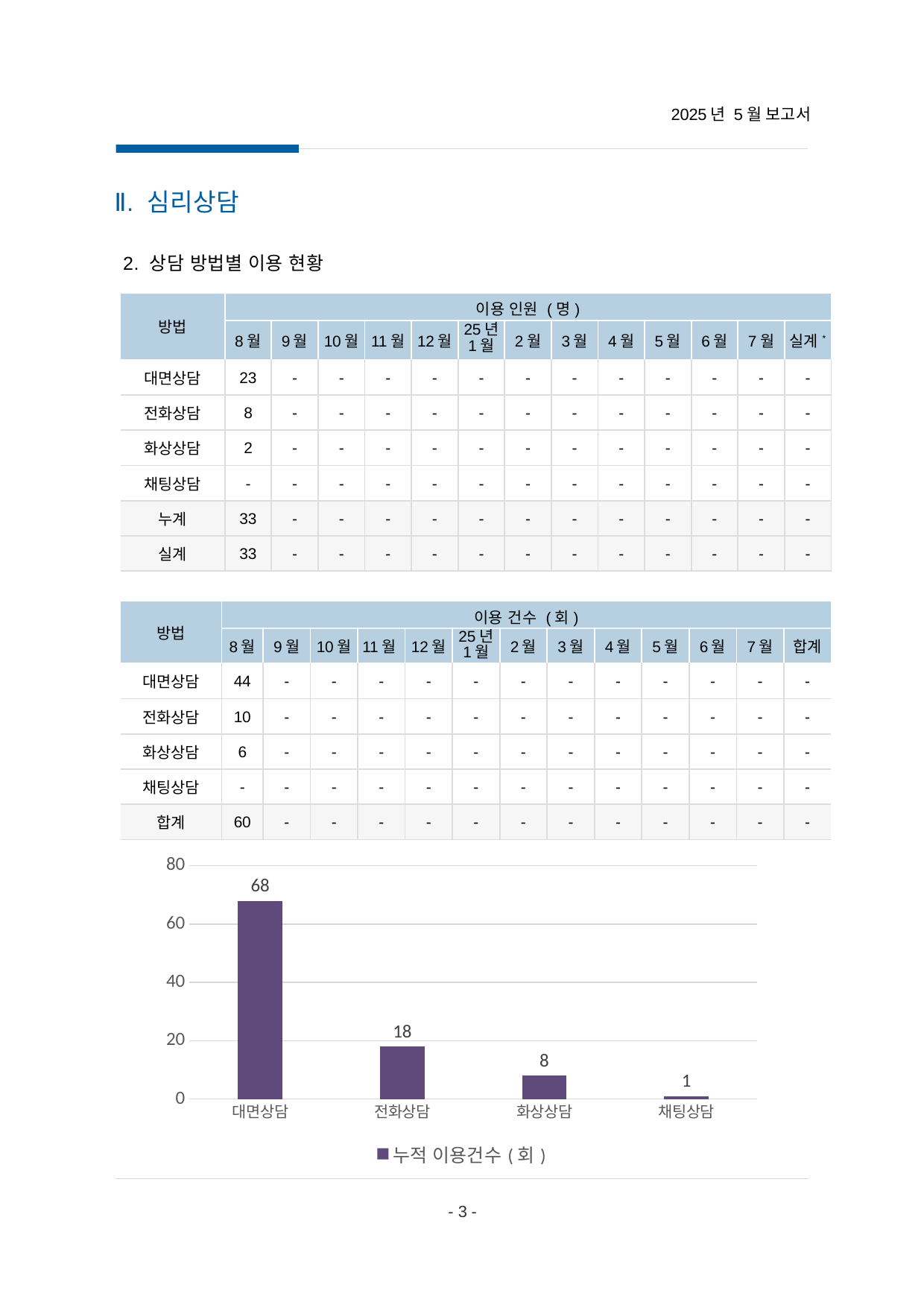

2025년 5월 보고서

Ⅱ. 심리상담
 2. 상담 방법별 이용 현황
| 방법 | 이용 인원 (명) |  |  |  |  |  |  |  |  |  |  |  |  |
| --- | --- | --- | --- | --- | --- | --- | --- | --- | --- | --- | --- | --- | --- |
|  | 8월 | 9월 | 10월 | 11월 | 12월 | 25년 1월 | 2월 | 3월 | 4월 | 5월 | 6월 | 7월 | 실계\* |
| 대면상담 | 23 | - | - | - | - | - | - | - | - | - | - | - | - |
| 전화상담 | 8 | - | - | - | - | - | - | - | - | - | - | - | - |
| 화상상담 | 2 | - | - | - | - | - | - | - | - | - | - | - | - |
| 채팅상담 | - | - | - | - | - | - | - | - | - | - | - | - | - |
| 누계 | 33 | - | - | - | - | - | - | - | - | - | - | - | - |
| 실계 | 33 | - | - | - | - | - | - | - | - | - | - | - | - |
| 방법 | 이용 건수 (회) |  |  |  |  |  |  |  |  |  |  |  |  |
| --- | --- | --- | --- | --- | --- | --- | --- | --- | --- | --- | --- | --- | --- |
|  | 8월 | 9월 | 10월 | 11월 | 12월 | 25년 1월 | 2월 | 3월 | 4월 | 5월 | 6월 | 7월 | 합계 |
| 대면상담 | 44 | - | - | - | - | - | - | - | - | - | - | - | - |
| 전화상담 | 10 | - | - | - | - | - | - | - | - | - | - | - | - |
| 화상상담 | 6 | - | - | - | - | - | - | - | - | - | - | - | - |
| 채팅상담 | - | - | - | - | - | - | - | - | - | - | - | - | - |
| 합계 | 60 | - | - | - | - | - | - | - | - | - | - | - | - |

### Chart

| Category | 누적 이용건수(회) |
|---|---|
| 대면상담 | 68.0 |
| 전화상담 | 18.0 |
| 화상상담 | 8.0 |
| 채팅상담 | 1.0 |
- 3 -